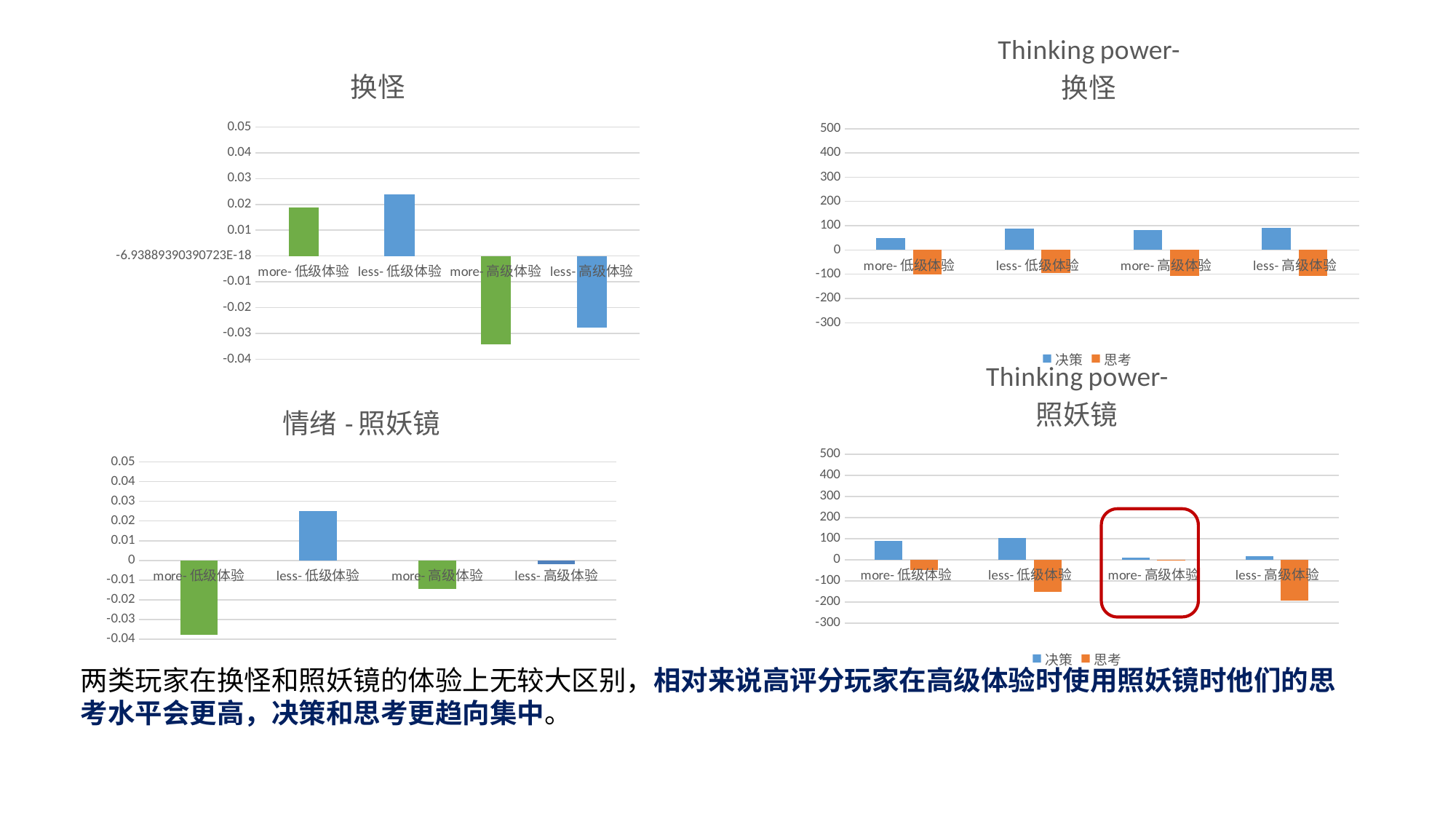

### Chart: Thinking power-
换怪

| Category | 决策 | 思考 |
|---|---|---|
| more-低级体验 | 50.43360313893757 | -100.71474296420455 |
| less-低级体验 | 87.30316430737162 | -94.45463719878789 |
| more-高级体验 | 82.98090658398147 | -105.99698360107224 |
| less-高级体验 | 90.81083141332745 | -107.6385542016525 |

### Chart: 换怪

| Category |  |
|---|---|
| more-低级体验 | 0.018965322670997826 |
| less-低级体验 | 0.023934556667833097 |
| more-高级体验 | -0.0341142718389871 |
| less-高级体验 | -0.02775488380823117 |

### Chart: Thinking power-
照妖镜

| Category | 决策 | 思考 |
|---|---|---|
| more-低级体验 | 88.78484859998218 | -48.2788455438582 |
| less-低级体验 | 102.66676471681755 | -152.73734333568558 |
| more-高级体验 | 8.563988494079485 | -3.291755936175192 |
| less-高级体验 | 16.64536823065477 | -194.37665463345488 |

### Chart: 情绪-照妖镜

| Category |  |
|---|---|
| more-低级体验 | -0.03780032602759886 |
| less-低级体验 | 0.02515366322547254 |
| more-高级体验 | -0.014583507814271552 |
| less-高级体验 | -0.0019512367866497938 |
两类玩家在换怪和照妖镜的体验上无较大区别，相对来说高评分玩家在高级体验时使用照妖镜时他们的思考水平会更高，决策和思考更趋向集中。